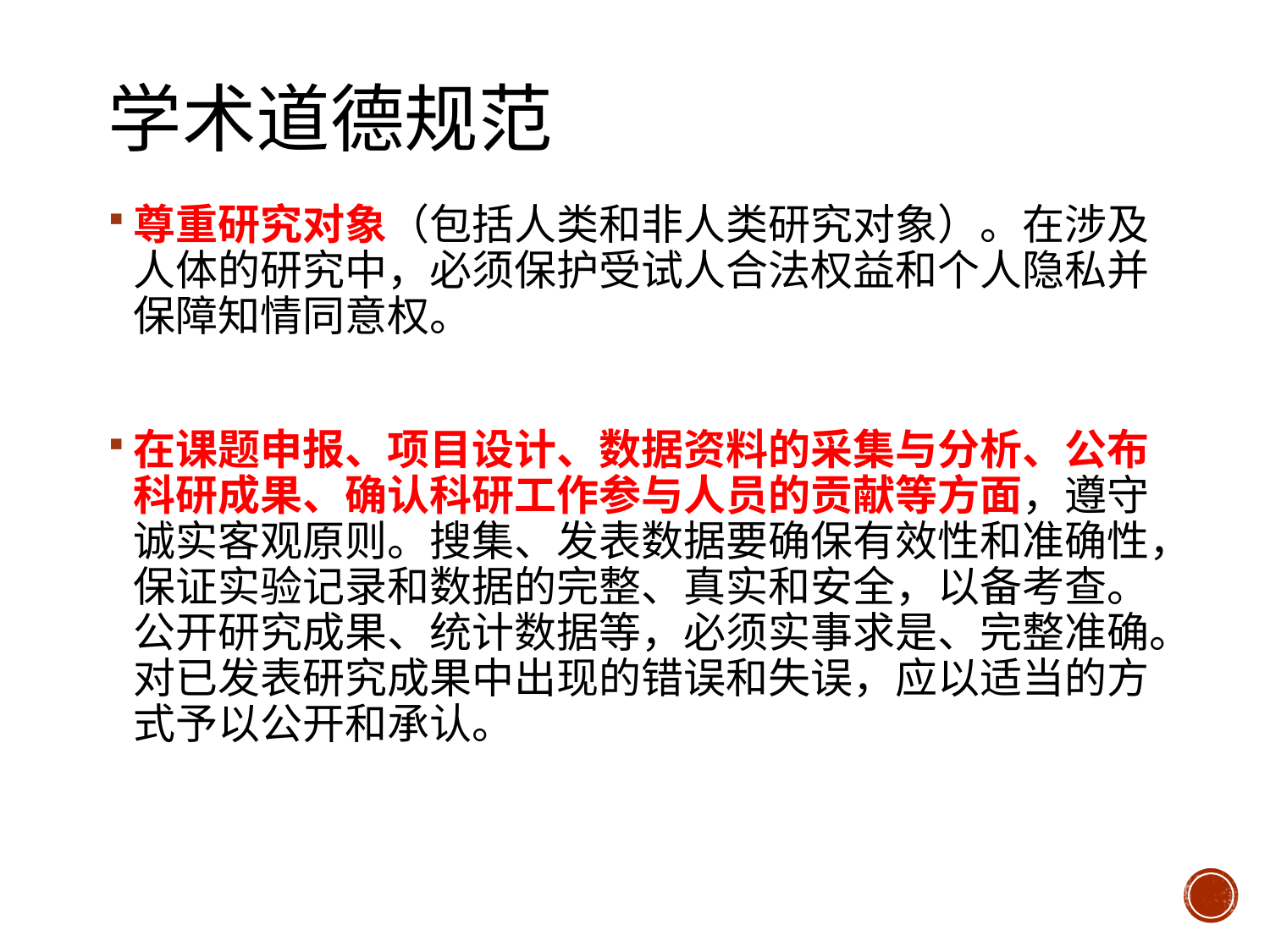

# 学术道德规范
尊重研究对象（包括人类和非人类研究对象）。在涉及人体的研究中，必须保护受试人合法权益和个人隐私并保障知情同意权。

在课题申报、项目设计、数据资料的采集与分析、公布科研成果、确认科研工作参与人员的贡献等方面，遵守诚实客观原则。搜集、发表数据要确保有效性和准确性，保证实验记录和数据的完整、真实和安全，以备考查。公开研究成果、统计数据等，必须实事求是、完整准确。对已发表研究成果中出现的错误和失误，应以适当的方式予以公开和承认。